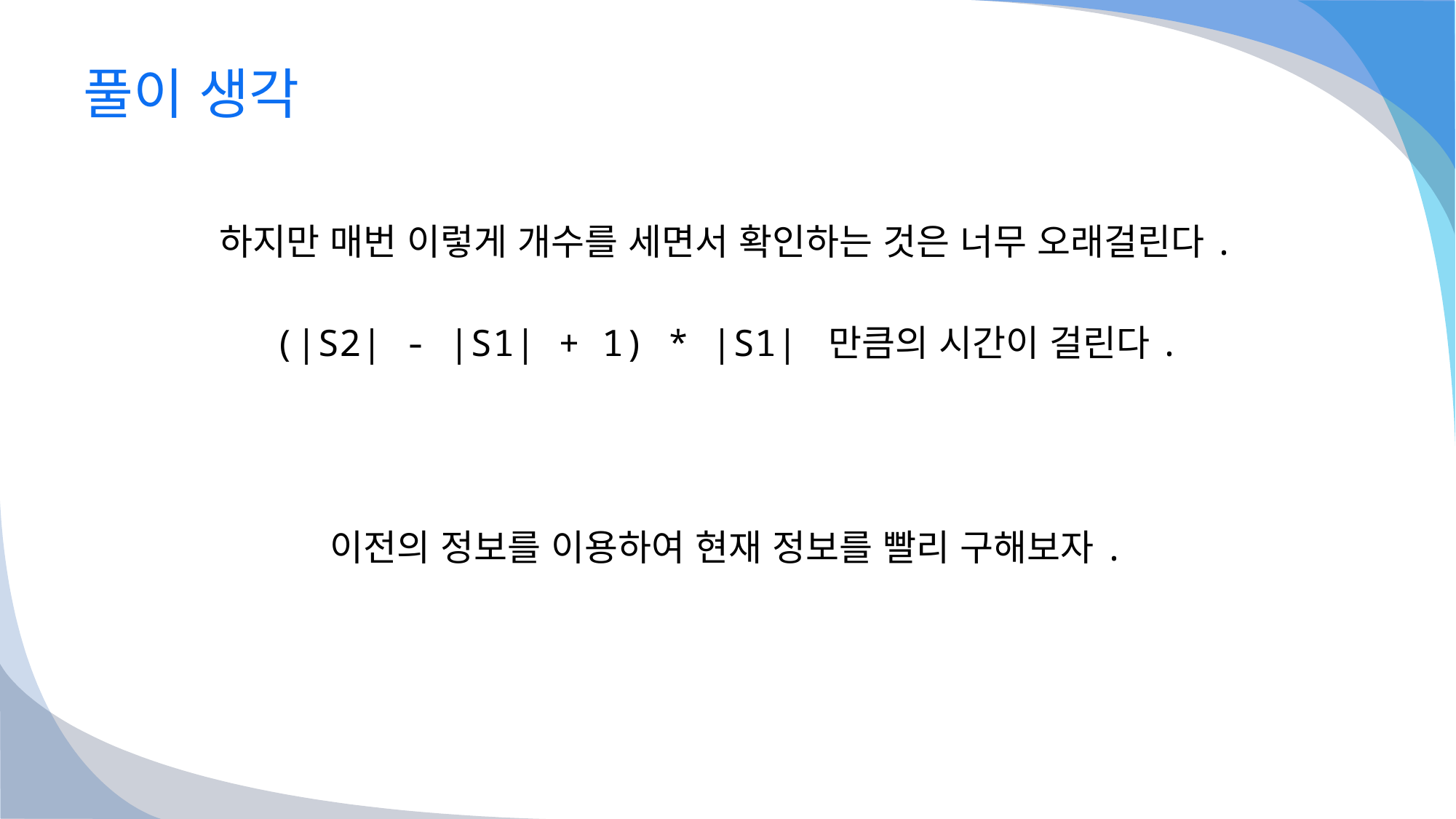

# 풀이 생각

하지만 매번 이렇게 개수를 세면서 확인하는 것은 너무 오래걸린다.

(|S2| - |S1| + 1) * |S1| 만큼의 시간이 걸린다.

이전의 정보를 이용하여 현재 정보를 빨리 구해보자.